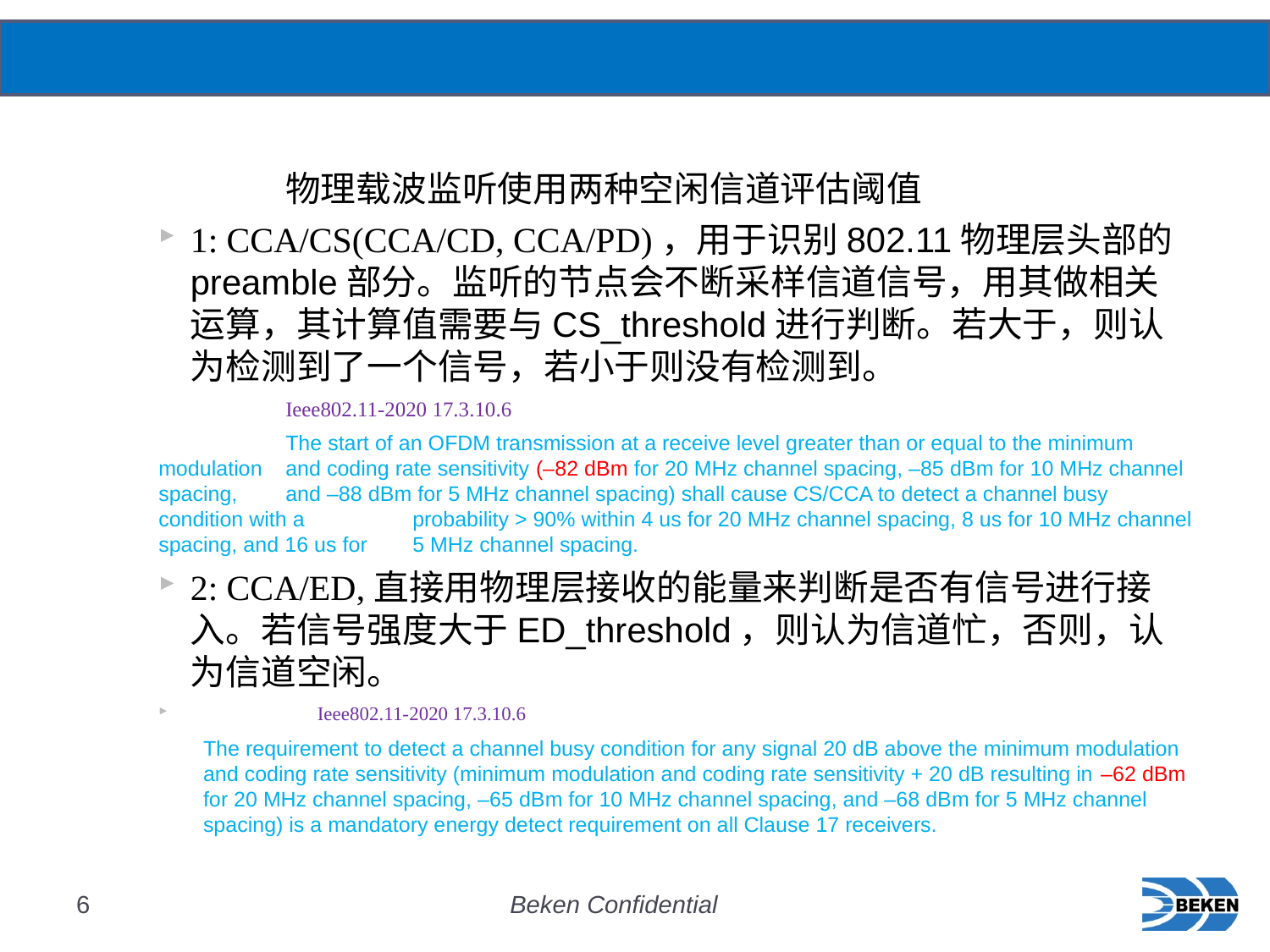

#
	物理载波监听使用两种空闲信道评估阈值
1: CCA/CS(CCA/CD, CCA/PD)，用于识别802.11物理层头部的preamble部分。监听的节点会不断采样信道信号，用其做相关运算，其计算值需要与CS_threshold进行判断。若大于，则认为检测到了一个信号，若小于则没有检测到。
	Ieee802.11-2020 17.3.10.6
	The start of an OFDM transmission at a receive level greater than or equal to the minimum modulation 	and coding rate sensitivity (–82 dBm for 20 MHz channel spacing, –85 dBm for 10 MHz channel spacing, 	and –88 dBm for 5 MHz channel spacing) shall cause CS/CCA to detect a channel busy condition with a 	probability > 90% within 4 us for 20 MHz channel spacing, 8 us for 10 MHz channel spacing, and 16 us for 	5 MHz channel spacing.
2: CCA/ED,直接用物理层接收的能量来判断是否有信号进行接入。若信号强度大于ED_threshold，则认为信道忙，否则，认为信道空闲。
	Ieee802.11-2020 17.3.10.6
	The requirement to detect a channel busy condition for any signal 20 dB above the minimum modulation 	and coding rate sensitivity (minimum modulation and coding rate sensitivity + 20 dB resulting in –62 dBm 	for 20 MHz channel spacing, –65 dBm for 10 MHz channel spacing, and –68 dBm for 5 MHz channel 	spacing) is a mandatory energy detect requirement on all Clause 17 receivers.

6
Beken Confidential